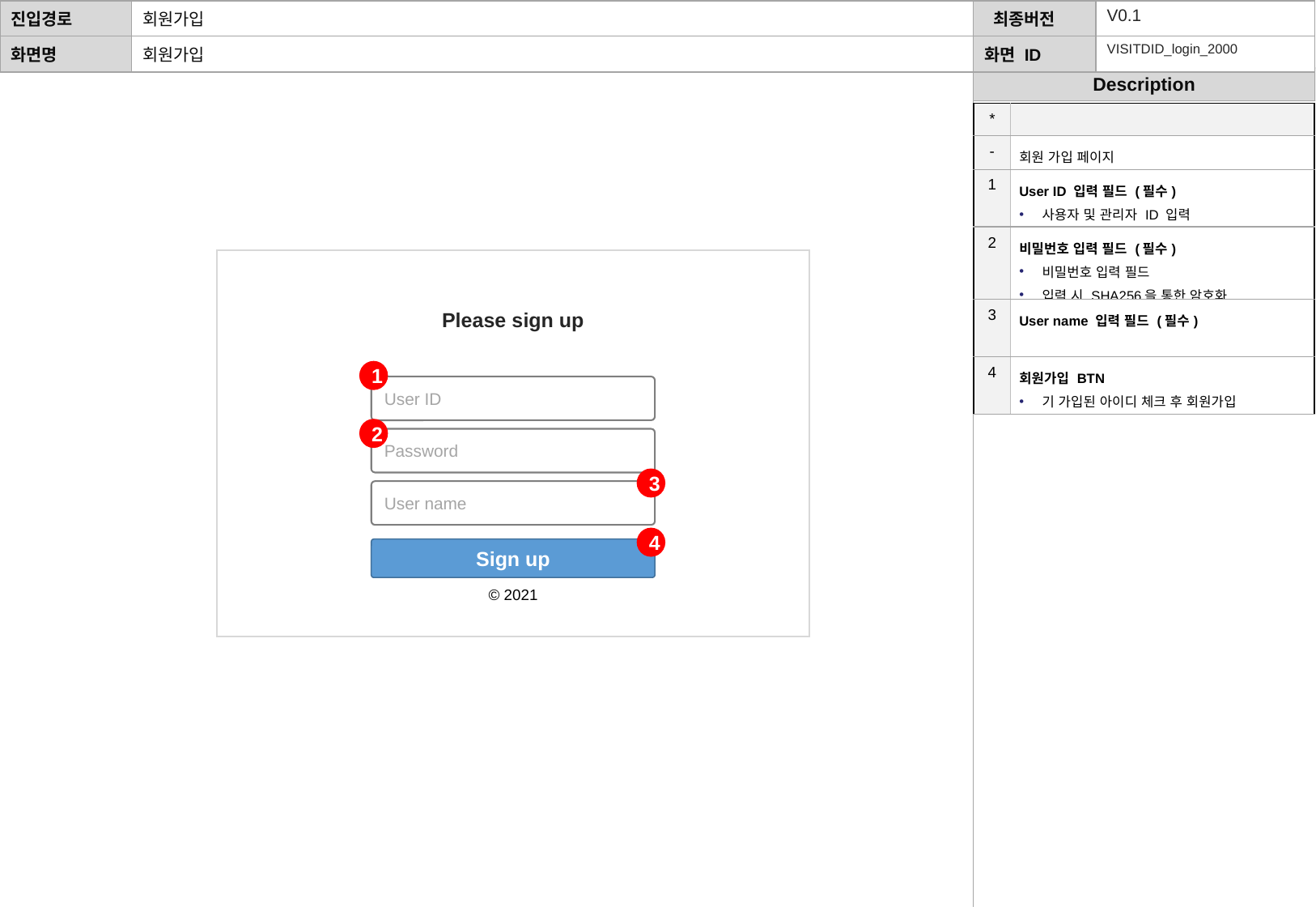

| 진입경로 | 회원가입 | 최종버전 | V0.1 |
| --- | --- | --- | --- |
| 화면명 | 회원가입 | 화면 ID | VISITDID\_login\_2000 |
| \* |  |
| --- | --- |
| - | 회원 가입 페이지 |
| 1 | User ID 입력 필드 (필수) 사용자 및 관리자 ID 입력 |
| 2 | 비밀번호 입력 필드 (필수) 비밀번호 입력 필드 입력 시 SHA256을 통한 암호화 |
| 3 | User name 입력 필드 (필수) |
| 4 | 회원가입 BTN 기 가입된 아이디 체크 후 회원가입 |

Please sign up
1
User ID
2
Password
3
User name
4
Sign up
© 2021